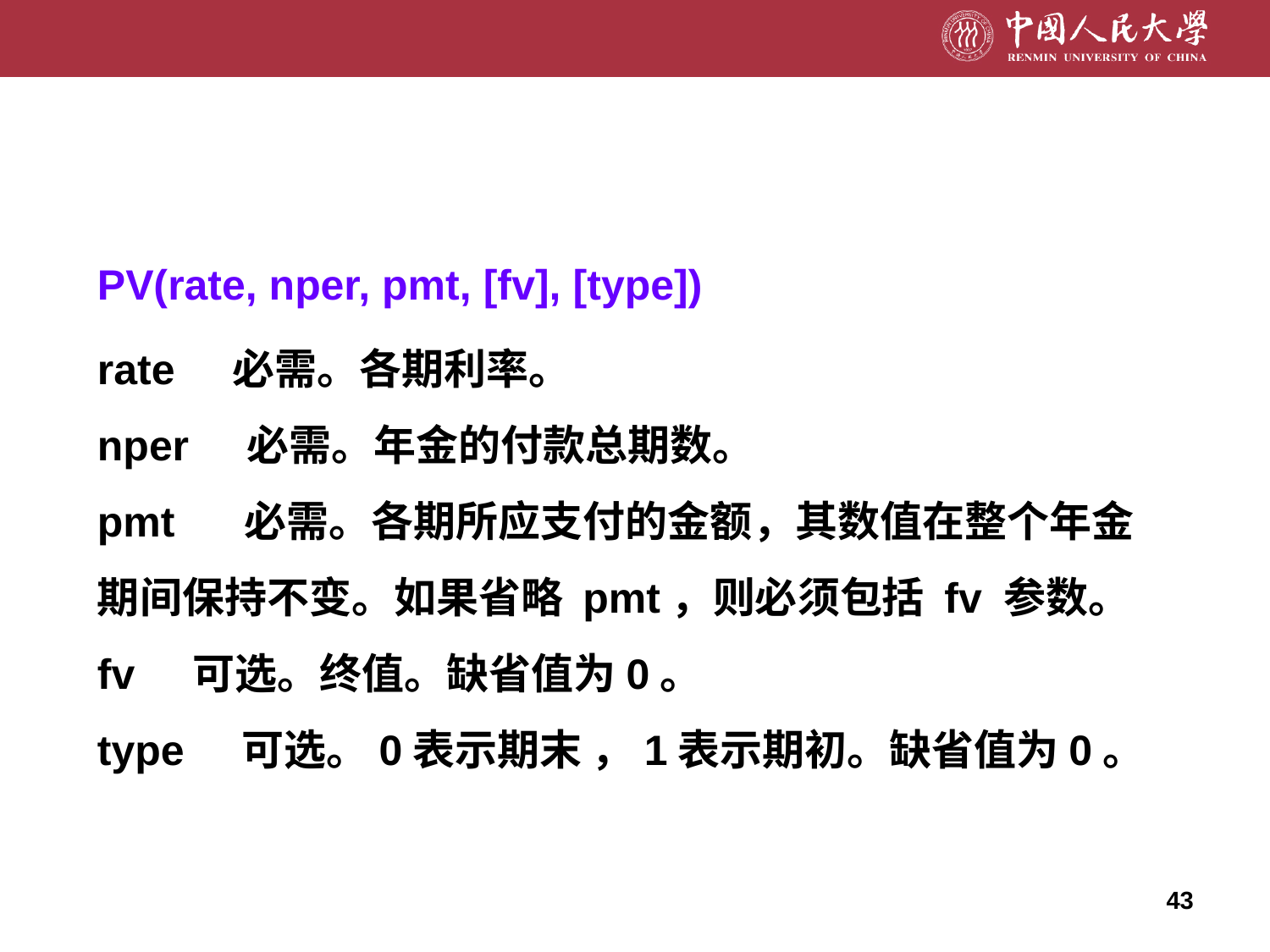

PV(rate, nper, pmt, [fv], [type])
rate    必需。各期利率。
nper    必需。年金的付款总期数。
pmt     必需。各期所应支付的金额，其数值在整个年金期间保持不变。如果省略 pmt，则必须包括 fv 参数。
fv    可选。终值。缺省值为0。
type    可选。0表示期末 ，1表示期初。缺省值为0。
43